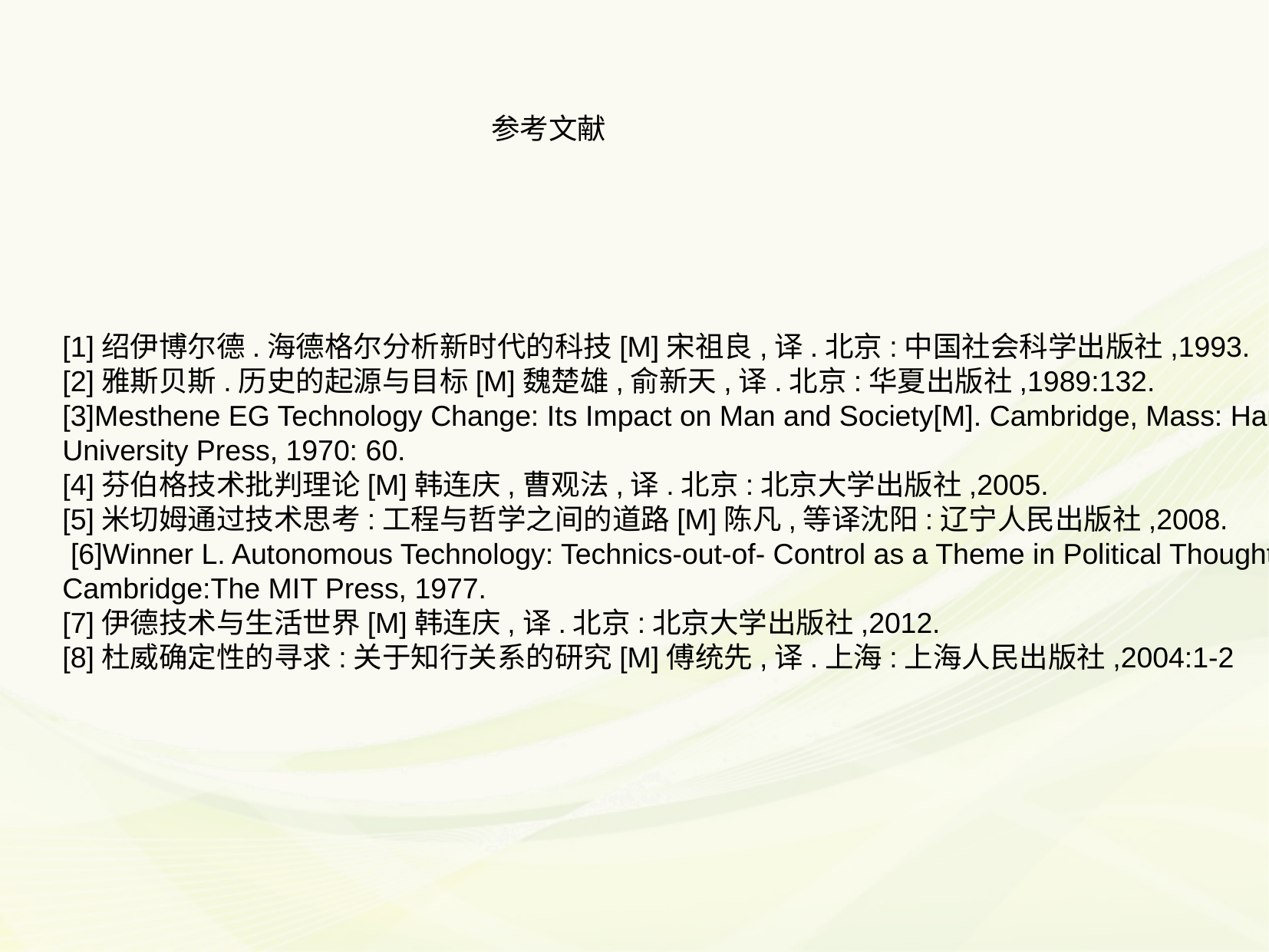

参考文献

[1]绍伊博尔德.海德格尔分析新时代的科技[M]宋祖良,译.北京:中国社会科学出版社,1993.
[2]雅斯贝斯.历史的起源与目标[M]魏楚雄,俞新天,译.北京:华夏出版社,1989:132.
[3]Mesthene EG Technology Change: Its Impact on Man and Society[M]. Cambridge, Mass: Harvard University Press, 1970: 60.
[4]芬伯格技术批判理论[M]韩连庆,曹观法,译.北京:北京大学出版社,2005.
[5]米切姆通过技术思考:工程与哲学之间的道路[M]陈凡,等译沈阳:辽宁人民出版社,2008.
 [6]Winner L. Autonomous Technology: Technics-out-of- Control as a Theme in Political Thought[M]. Cambridge:The MIT Press, 1977.
[7]伊德技术与生活世界[M]韩连庆,译.北京:北京大学出版社,2012.
[8]杜威确定性的寻求:关于知行关系的研究[M]傅统先,译.上海:上海人民出版社,2004:1-2